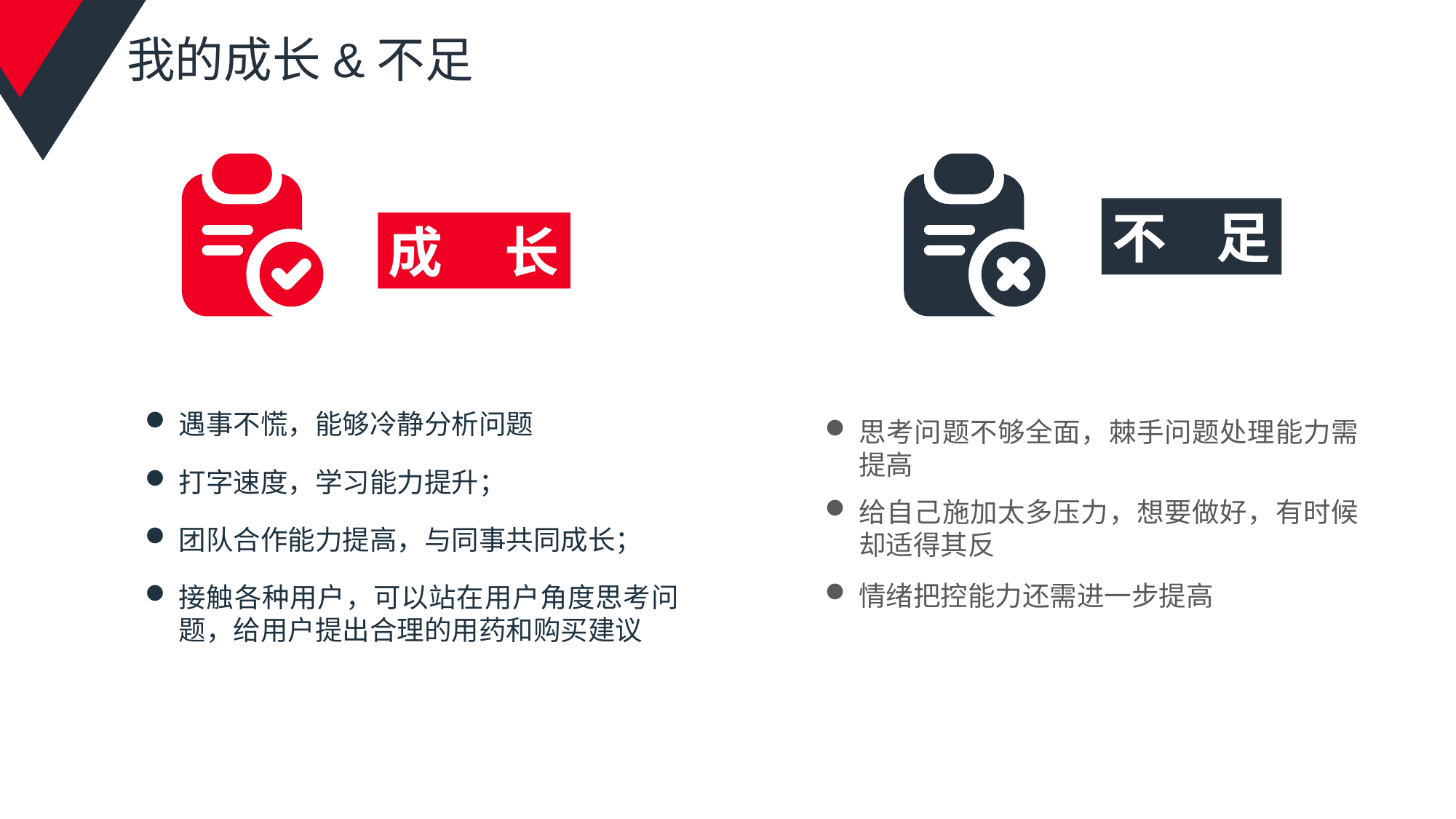

# 我的成长&不足

不    足
成     长
遇事不慌，能够冷静分析问题
思考问题不够全面，棘手问题处理能力需提高
打字速度，学习能力提升；
给自己施加太多压力，想要做好，有时候却适得其反
团队合作能力提高，与同事共同成长；
情绪把控能力还需进一步提高
接触各种用户，可以站在用户角度思考问题，给用户提出合理的用药和购买建议